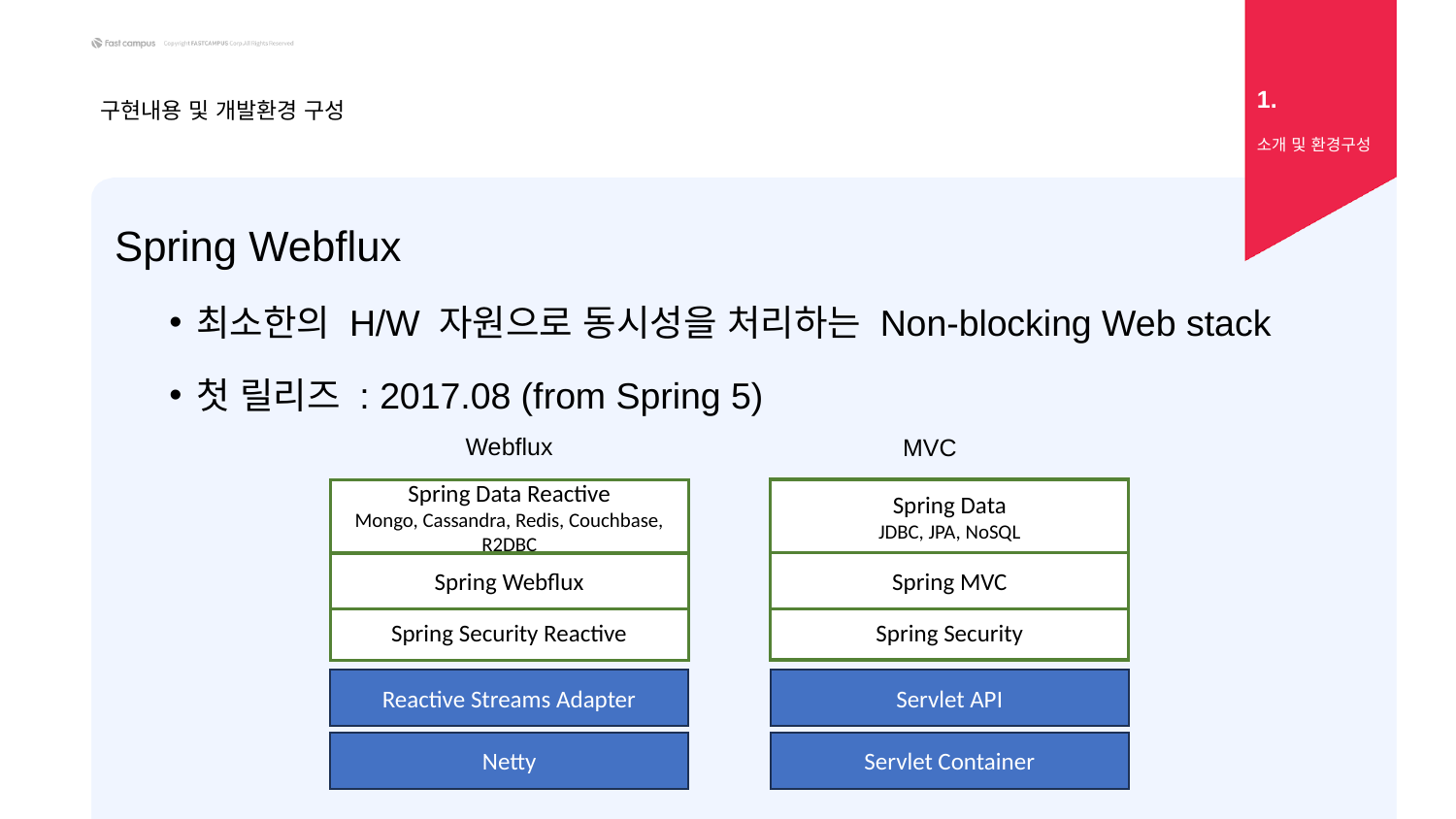

1.
# 구현내용 및 개발환경 구성
소개 및 환경구성
Spring Webflux
최소한의 H/W 자원으로 동시성을 처리하는 Non-blocking Web stack
첫 릴리즈 : 2017.08 (from Spring 5)
Webflux
MVC
Spring Data
JDBC, JPA, NoSQL
Spring MVC
Spring Security
Spring Data Reactive
Mongo, Cassandra, Redis, Couchbase, R2DBC
Spring Webflux
Spring Security Reactive
Reactive Streams Adapter
Servlet API
Netty
Servlet Container